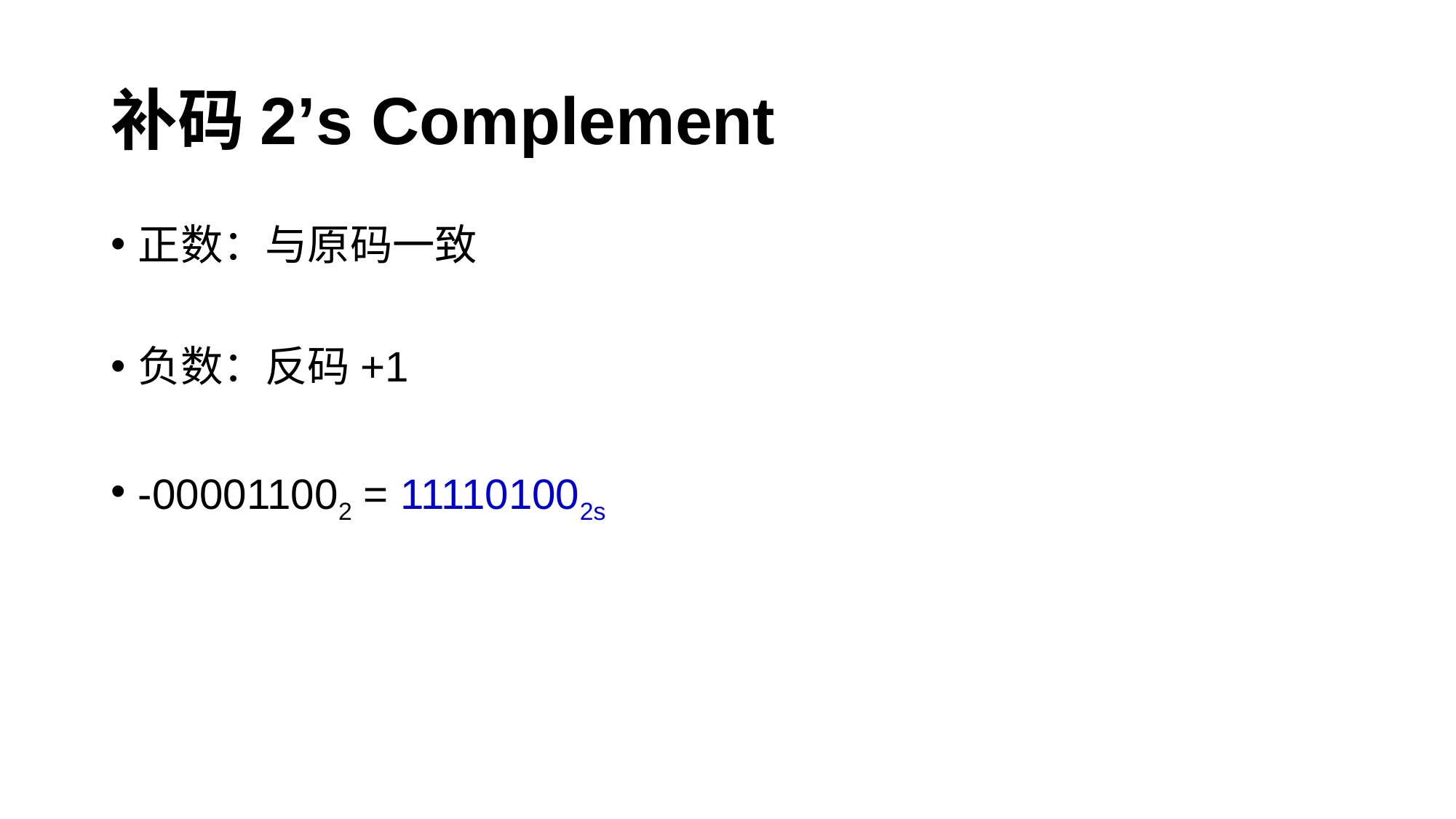

# 补码2’s Complement
正数：与原码一致

负数：反码+1

-000011002 = 111101002s